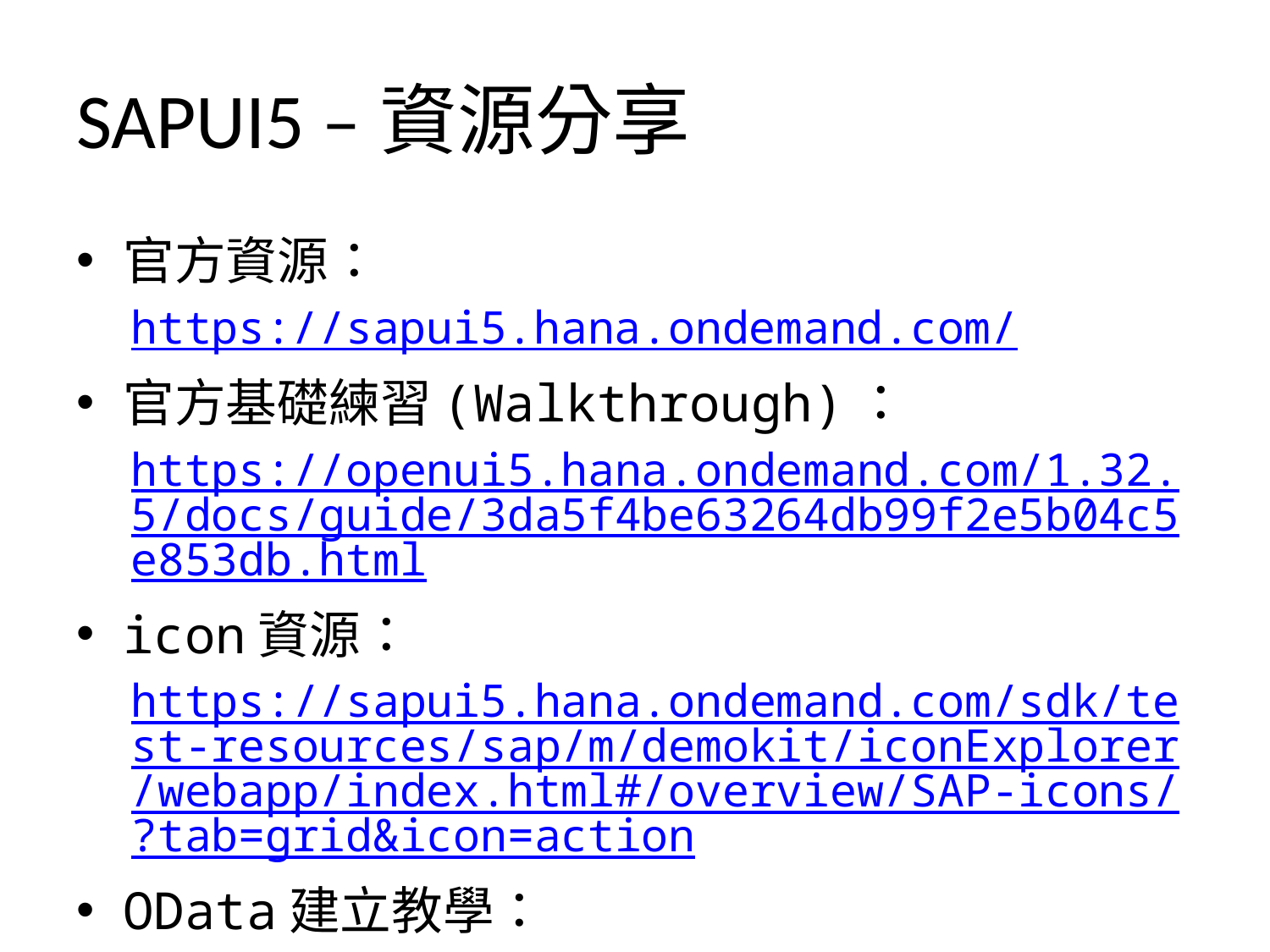

# SAPUI5 –資源分享
官方資源：
https://sapui5.hana.ondemand.com/
官方基礎練習(Walkthrough)：
https://openui5.hana.ondemand.com/1.32.5/docs/guide/3da5f4be63264db99f2e5b04c5e853db.html
icon資源：
https://sapui5.hana.ondemand.com/sdk/test-resources/sap/m/demokit/iconExplorer/webapp/index.html#/overview/SAP-icons/?tab=grid&icon=action
OData建立教學：
https://sapyard.com/odata-and-sap-netweaver-gateway-part-i-introduction/